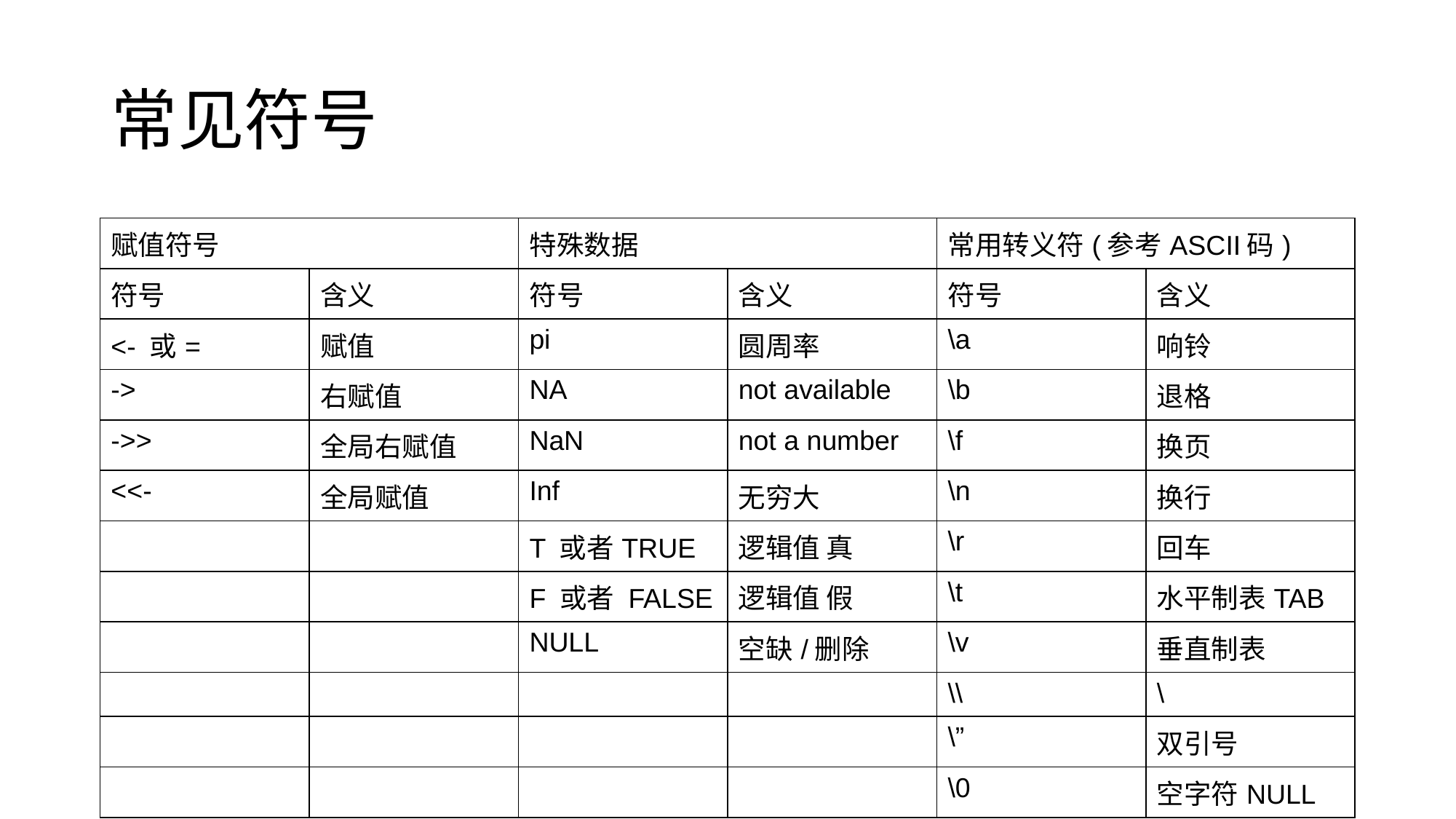

# 常见符号
| 赋值符号 |  | 特殊数据 |  | 常用转义符(参考ASCII码) |  |
| --- | --- | --- | --- | --- | --- |
| 符号 | 含义 | 符号 | 含义 | 符号 | 含义 |
| <- 或= | 赋值 | pi | 圆周率 | \a | 响铃 |
| -> | 右赋值 | NA | not available | \b | 退格 |
| ->> | 全局右赋值 | NaN | not a number | \f | 换页 |
| <<- | 全局赋值 | Inf | 无穷大 | \n | 换行 |
|  |  | T 或者TRUE | 逻辑值 真 | \r | 回车 |
|  |  | F 或者 FALSE | 逻辑值 假 | \t | 水平制表TAB |
|  |  | NULL | 空缺/删除 | \v | 垂直制表 |
|  |  |  |  | \\ | \ |
|  |  |  |  | \” | 双引号 |
|  |  |  |  | \0 | 空字符NULL |